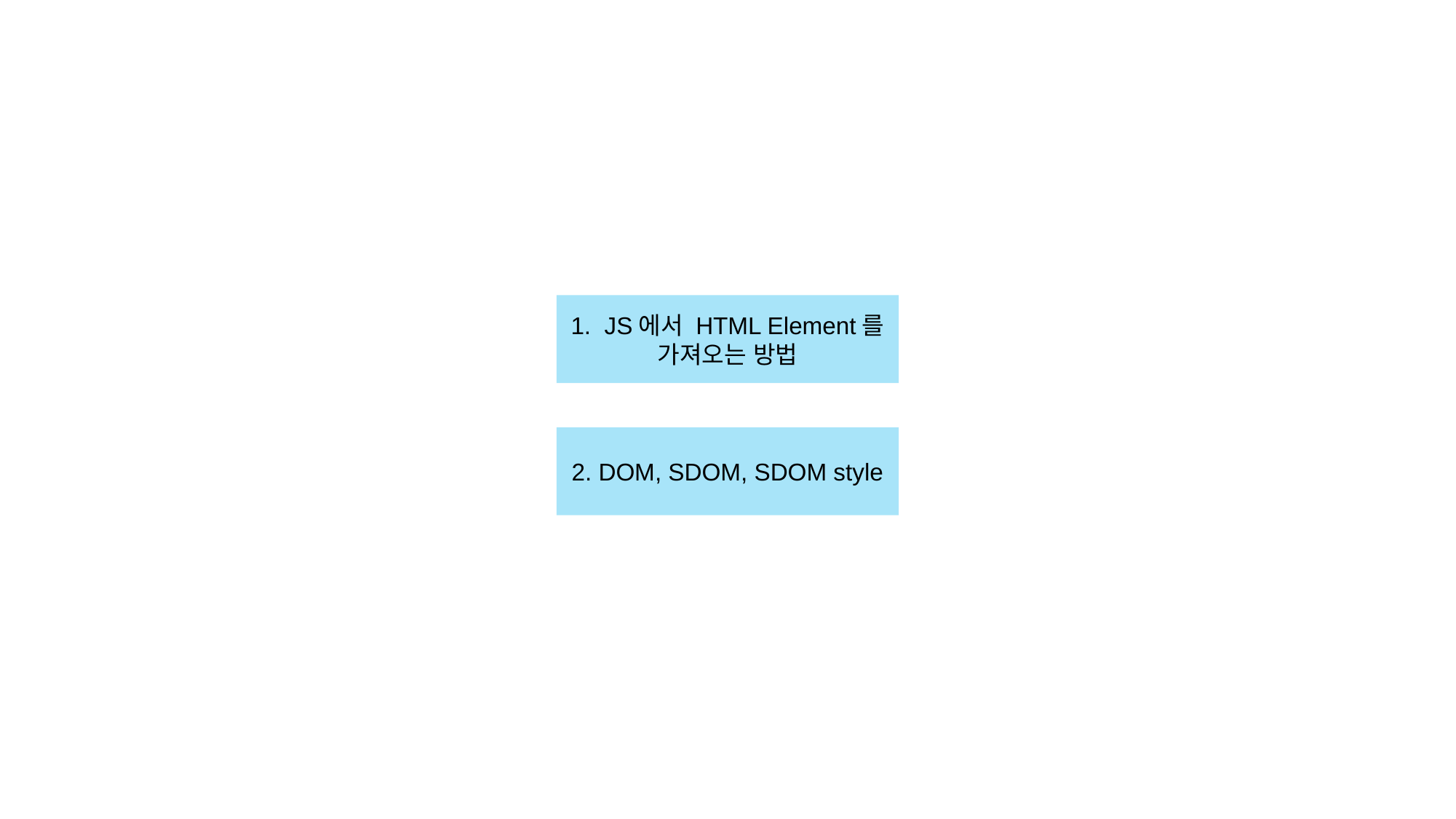

1.  JS에서 HTML Element를 가져오는 방법
2. DOM, SDOM, SDOM style